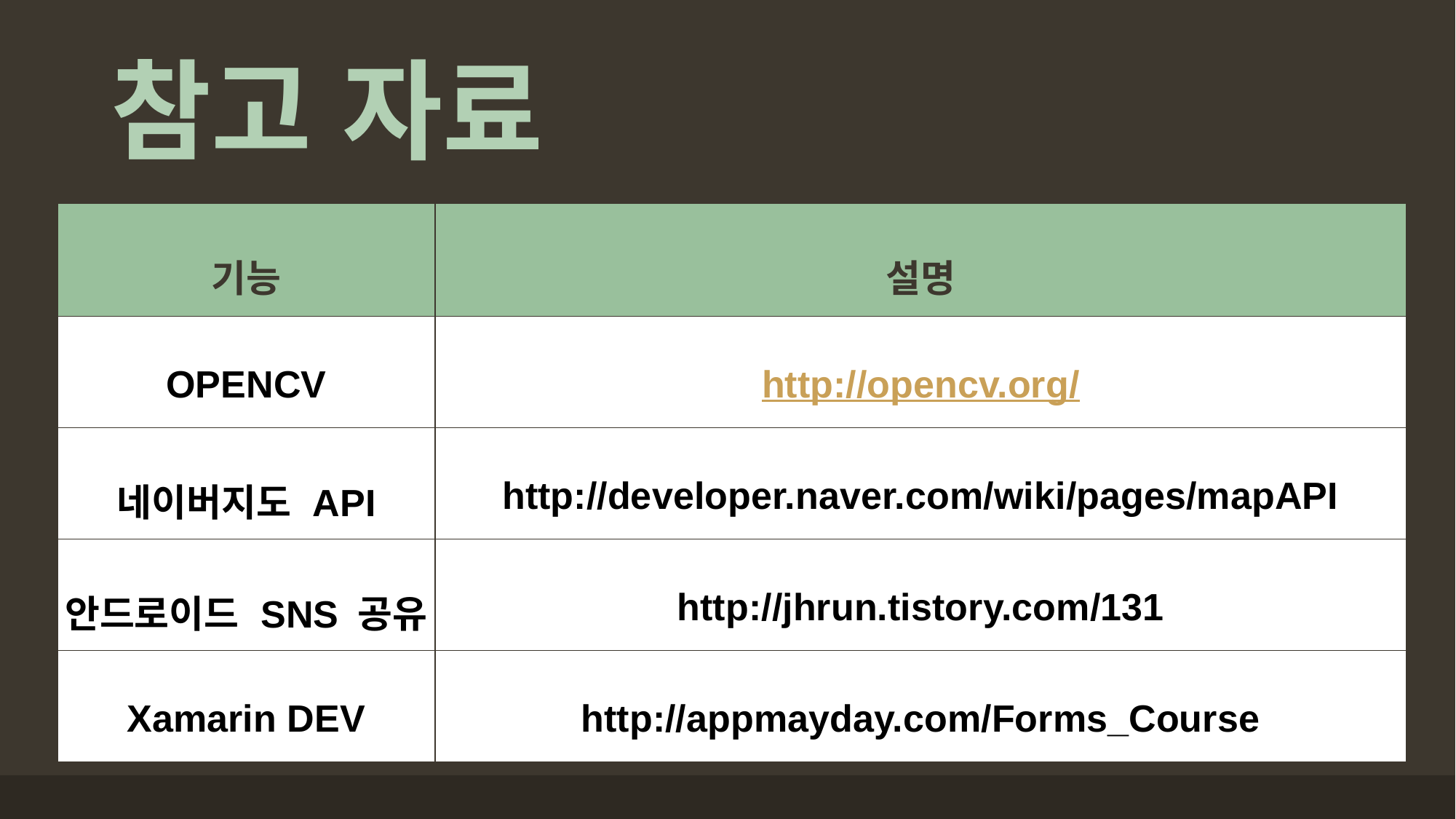

# 참고 자료
| 기능 | 설명 |
| --- | --- |
| OPENCV | http://opencv.org/ |
| 네이버지도 API | http://developer.naver.com/wiki/pages/mapAPI |
| 안드로이드 SNS 공유 | http://jhrun.tistory.com/131 |
| Xamarin DEV | http://appmayday.com/Forms\_Course |